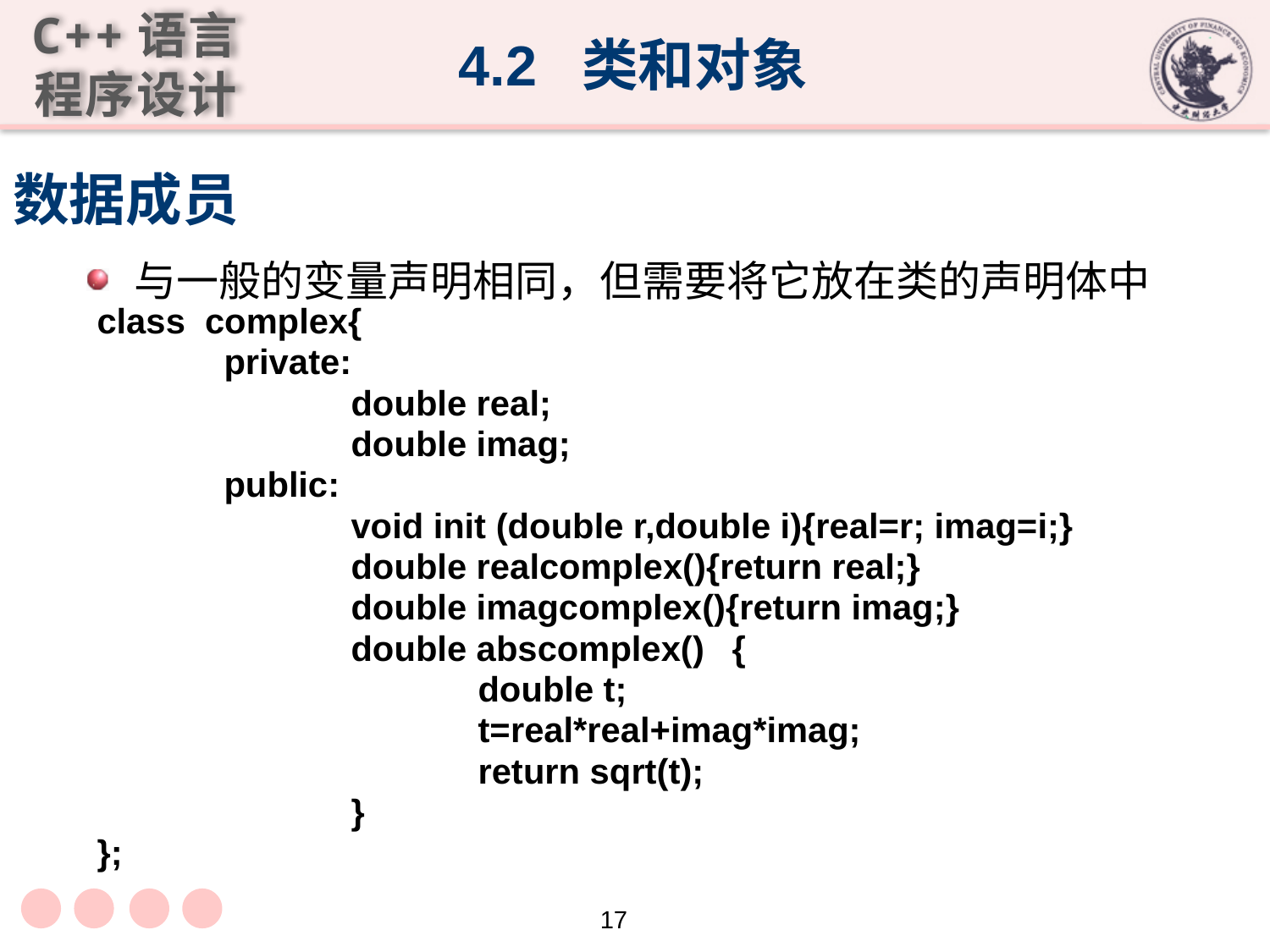

4.2  类和对象
# 数据成员
与一般的变量声明相同，但需要将它放在类的声明体中
class  complex{
	private:
		double real;
		double imag;
	public:
		void init (double r,double i){real=r; imag=i;}
 		double realcomplex(){return real;}
		double imagcomplex(){return imag;}
		double abscomplex() 	{
			double t;
			t=real*real+imag*imag;
			return sqrt(t);
	   	}
};
17